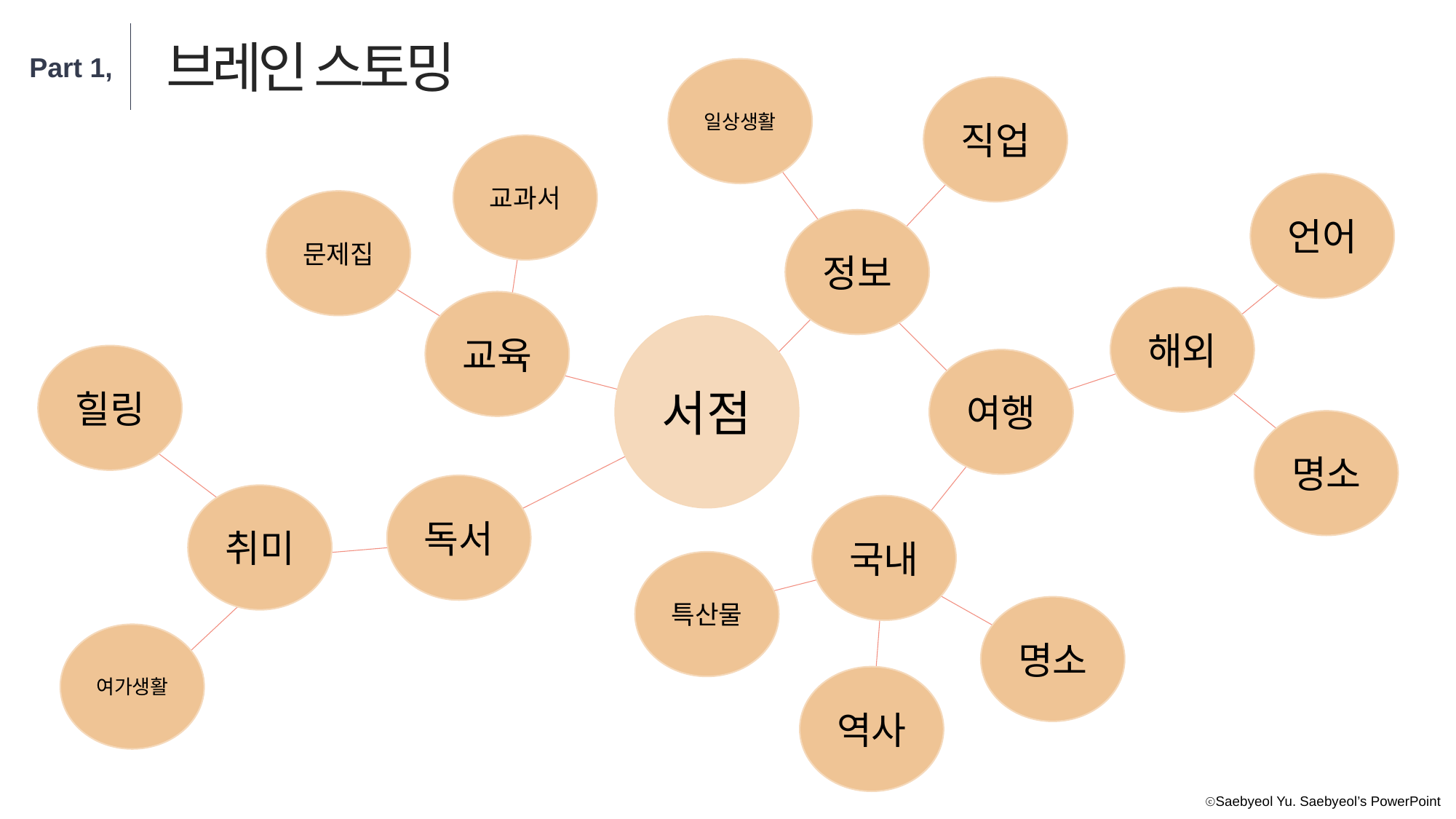

브레인 스토밍
Part 1,
일상생활
직업
교과서
언어
문제집
정보
해외
교육
서점
힐링
여행
명소
독서
취미
국내
특산물
명소
여가생활
역사